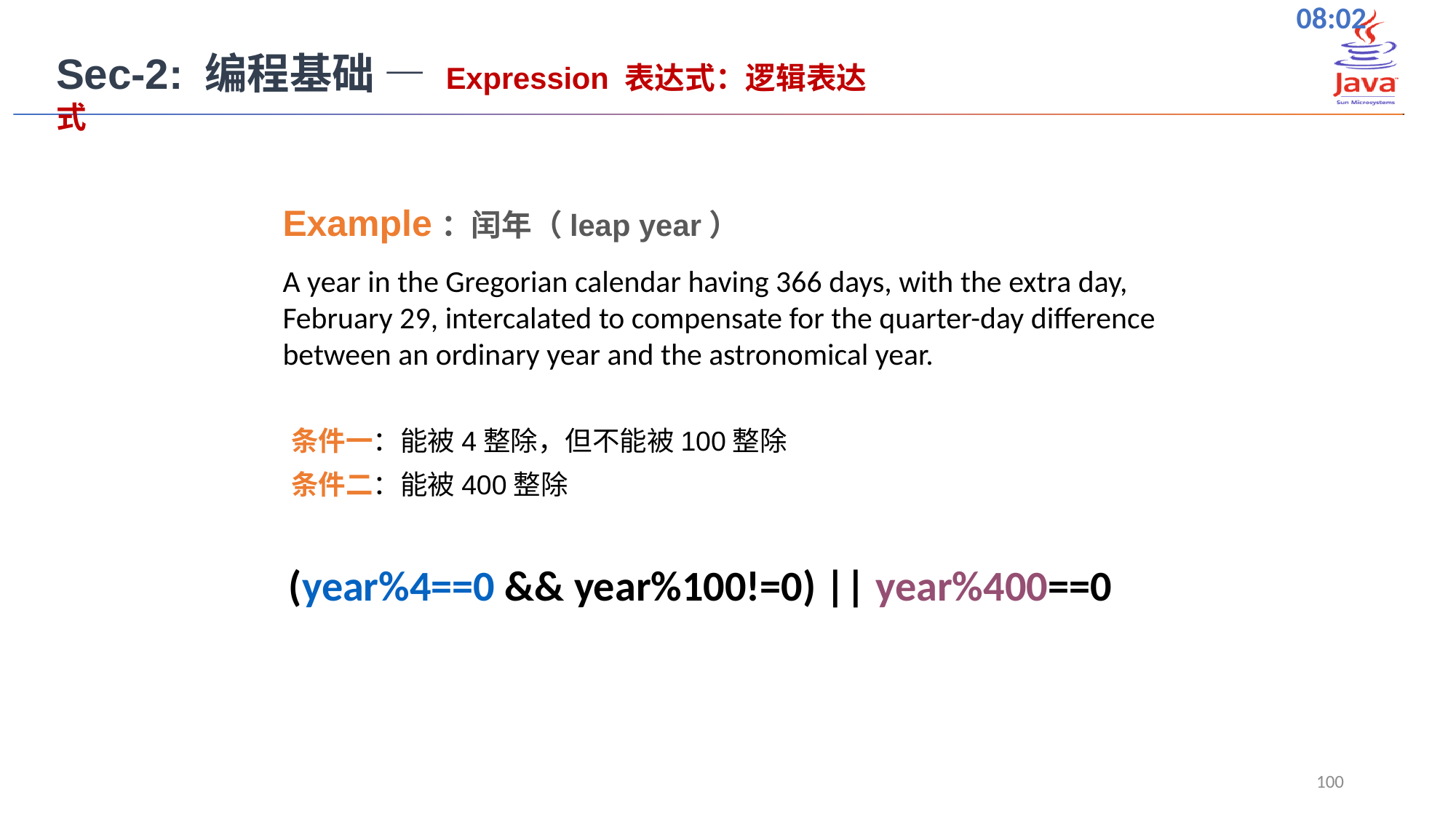

Sec-2: 编程基础 — Expression 表达式：逻辑表达式
Example：闰年（leap year）

A year in the Gregorian calendar having 366 days, with the extra day, February 29, intercalated to compensate for the quarter-day difference between an ordinary year and the astronomical year.
条件一：能被4整除，但不能被100整除

条件二：能被400整除
(year%4==0 && year%100!=0) || year%400==0
100